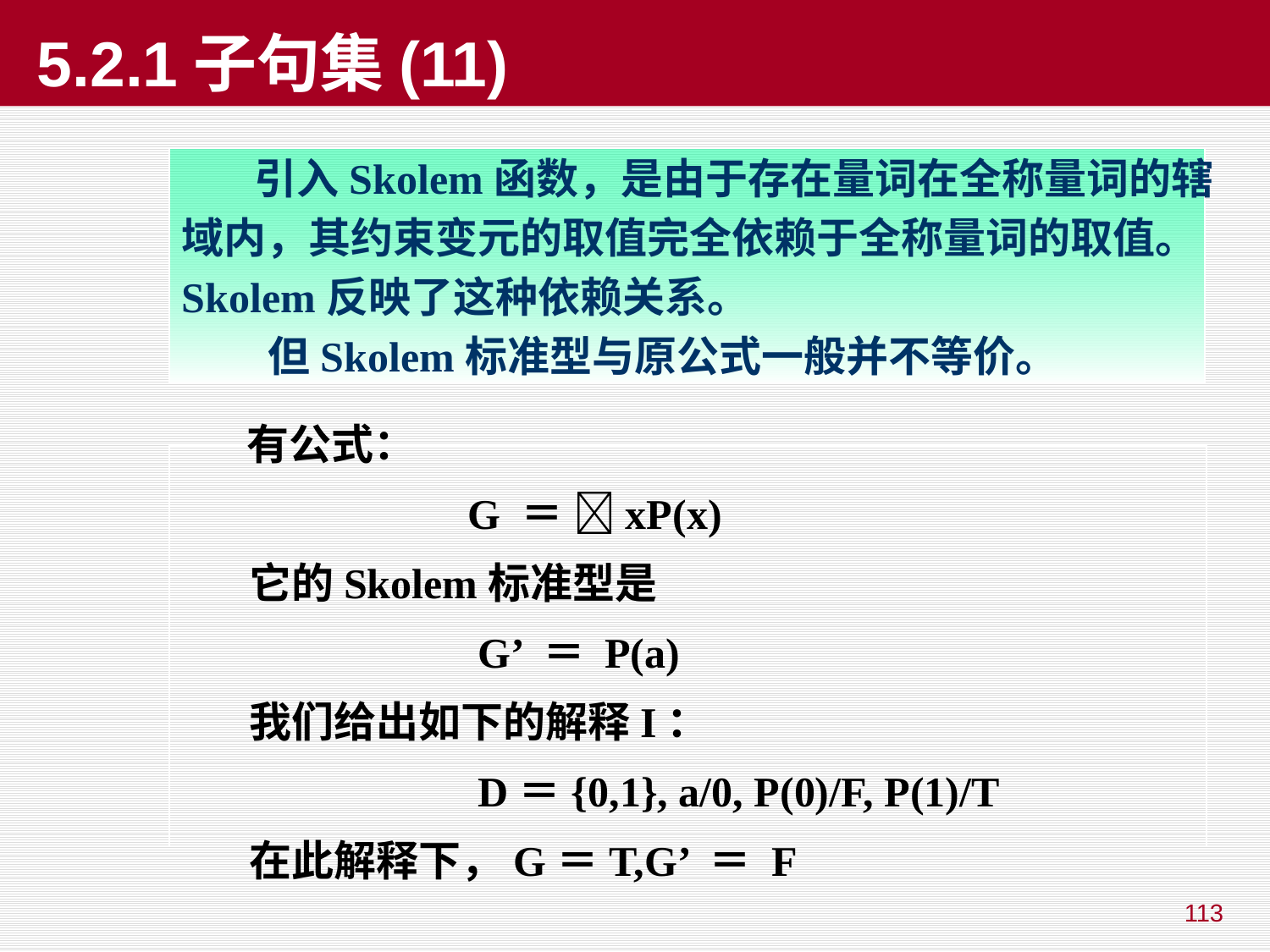

# 5.2.1子句集(11)
        引入Skolem函数，是由于存在量词在全称量词的辖
域内，其约束变元的取值完全依赖于全称量词的取值。
Skolem反映了这种依赖关系。
        但Skolem标准型与原公式一般并不等价。
       有公式：
                           G ＝ ∃xP(x)
      它的Skolem标准型是
                            G’ ＝ P(a)
      我们给出如下的解释I：
                            D＝{0,1}, a/0, P(0)/F, P(1)/T
      在此解释下，G＝T,G’ ＝ F
113